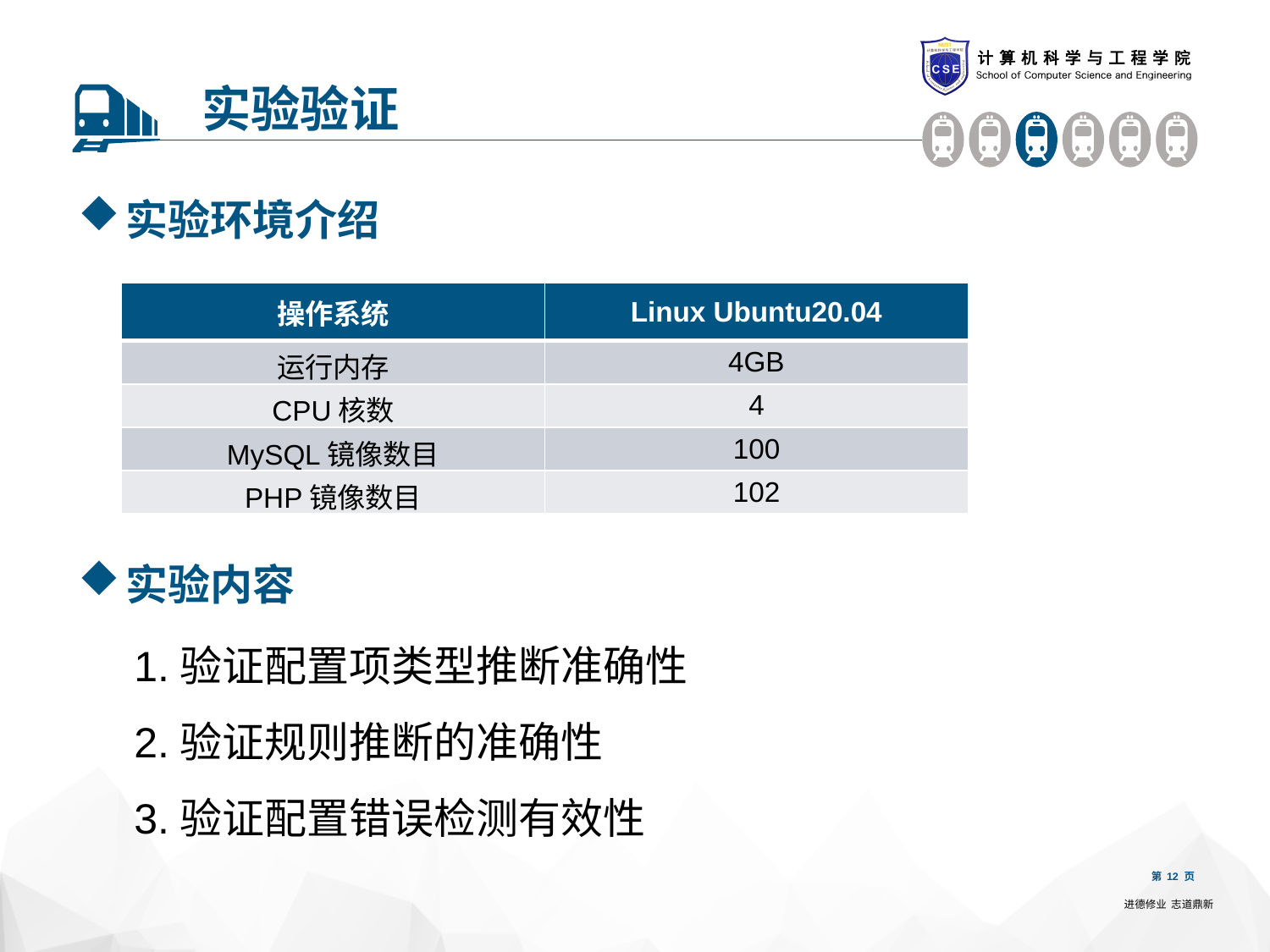

实验验证
实验环境介绍
| 操作系统 | Linux Ubuntu20.04 |
| --- | --- |
| 运行内存 | 4GB |
| CPU核数 | 4 |
| MySQL镜像数目 | 100 |
| PHP镜像数目 | 102 |
实验内容
1.验证配置项类型推断准确性
2.验证规则推断的准确性
3.验证配置错误检测有效性
第 12 页
进德修业  志道鼎新